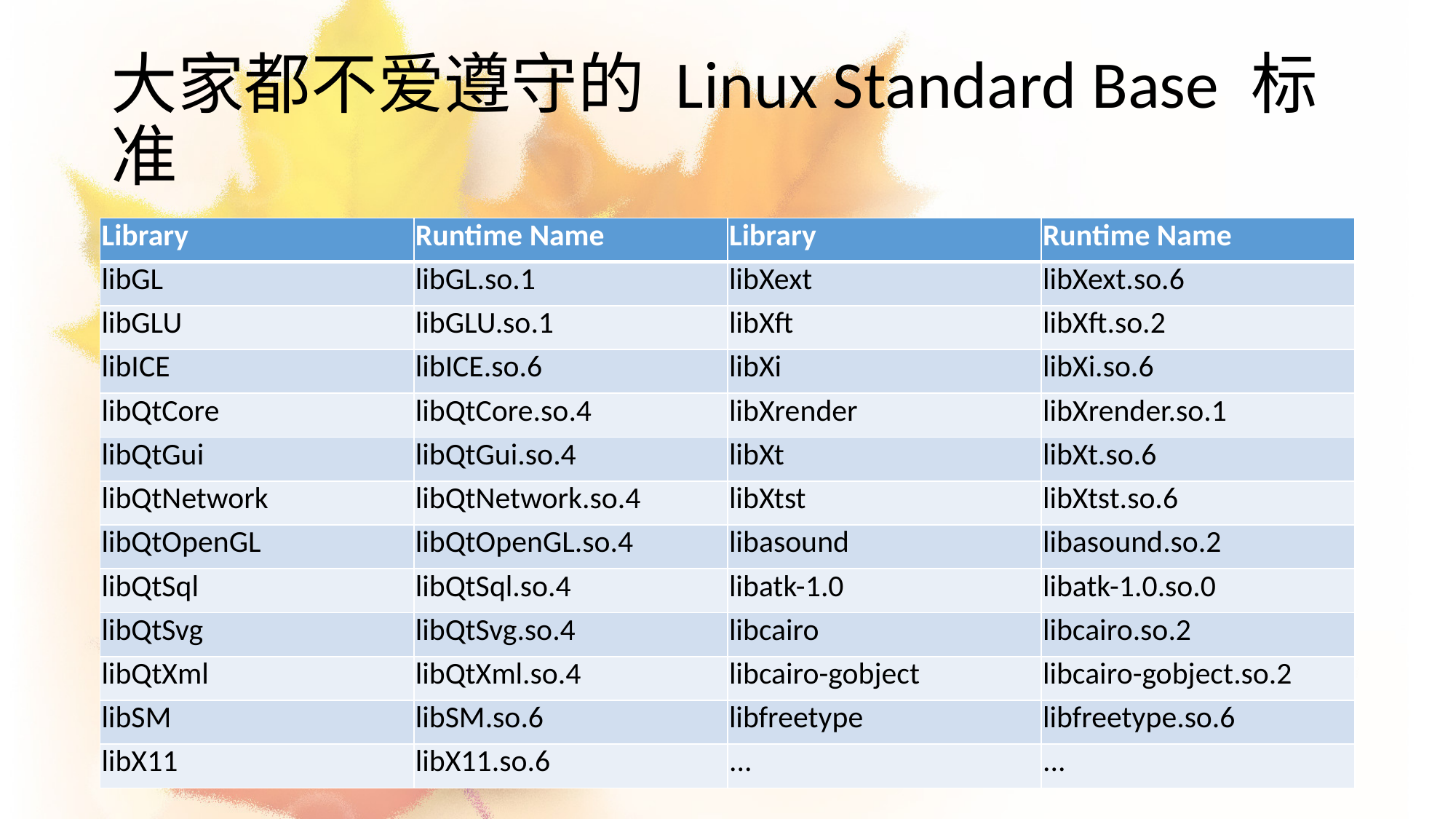

# 大家都不爱遵守的 Linux Standard Base 标准
| Library | Runtime Name | Library | Runtime Name |
| --- | --- | --- | --- |
| libGL | libGL.so.1 | libXext | libXext.so.6 |
| libGLU | libGLU.so.1 | libXft | libXft.so.2 |
| libICE | libICE.so.6 | libXi | libXi.so.6 |
| libQtCore | libQtCore.so.4 | libXrender | libXrender.so.1 |
| libQtGui | libQtGui.so.4 | libXt | libXt.so.6 |
| libQtNetwork | libQtNetwork.so.4 | libXtst | libXtst.so.6 |
| libQtOpenGL | libQtOpenGL.so.4 | libasound | libasound.so.2 |
| libQtSql | libQtSql.so.4 | libatk-1.0 | libatk-1.0.so.0 |
| libQtSvg | libQtSvg.so.4 | libcairo | libcairo.so.2 |
| libQtXml | libQtXml.so.4 | libcairo-gobject | libcairo-gobject.so.2 |
| libSM | libSM.so.6 | libfreetype | libfreetype.so.6 |
| libX11 | libX11.so.6 | ... | ... |